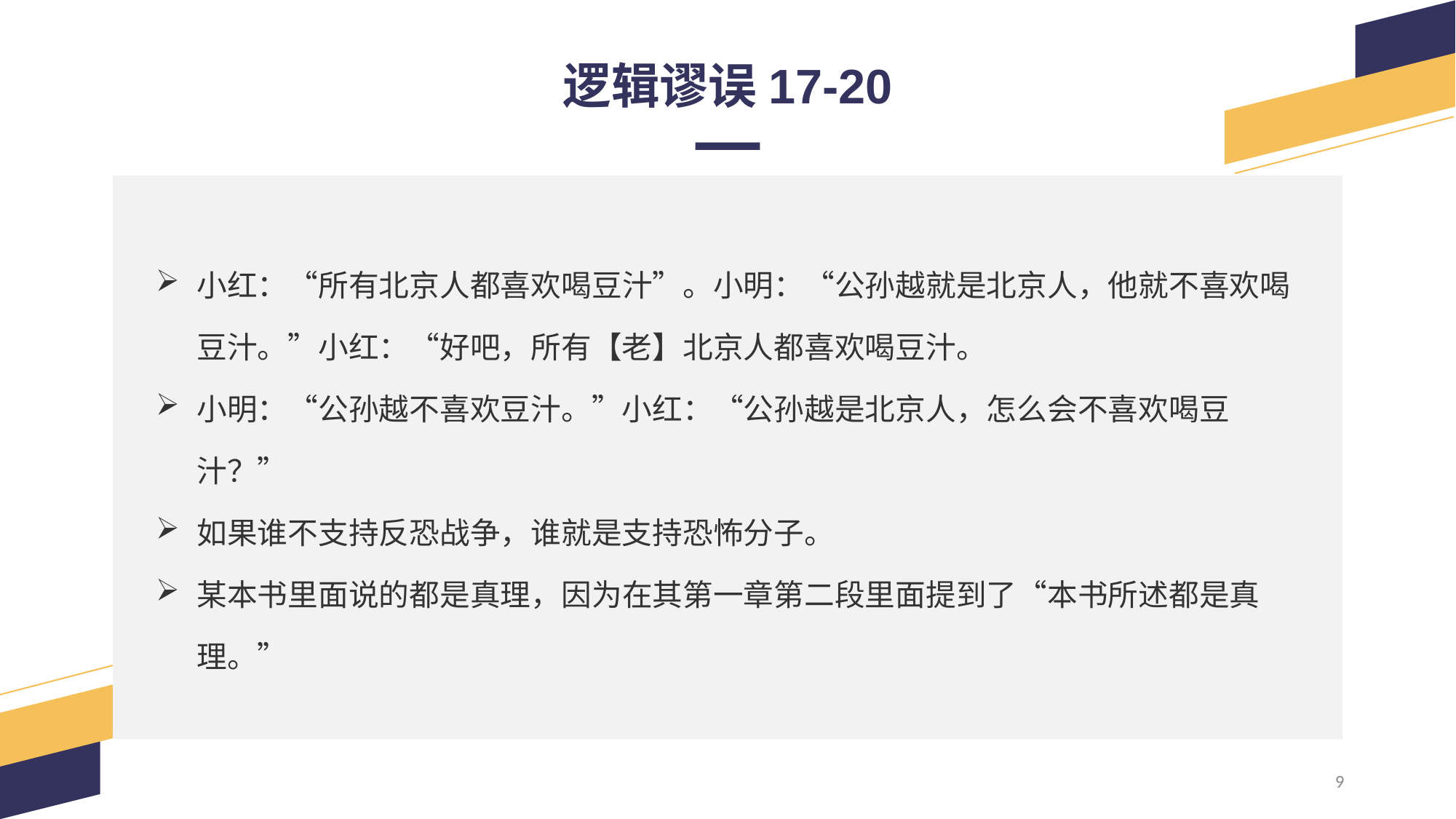

逻辑谬误17-20

小红：“所有北京人都喜欢喝豆汁”。小明：“公孙越就是北京人，他就不喜欢喝豆汁。”小红：“好吧，所有【老】北京人都喜欢喝豆汁。
小明：“公孙越不喜欢豆汁。”小红：“公孙越是北京人，怎么会不喜欢喝豆汁？”
如果谁不支持反恐战争，谁就是支持恐怖分子。
某本书里面说的都是真理，因为在其第一章第二段里面提到了“本书所述都是真理。”

9